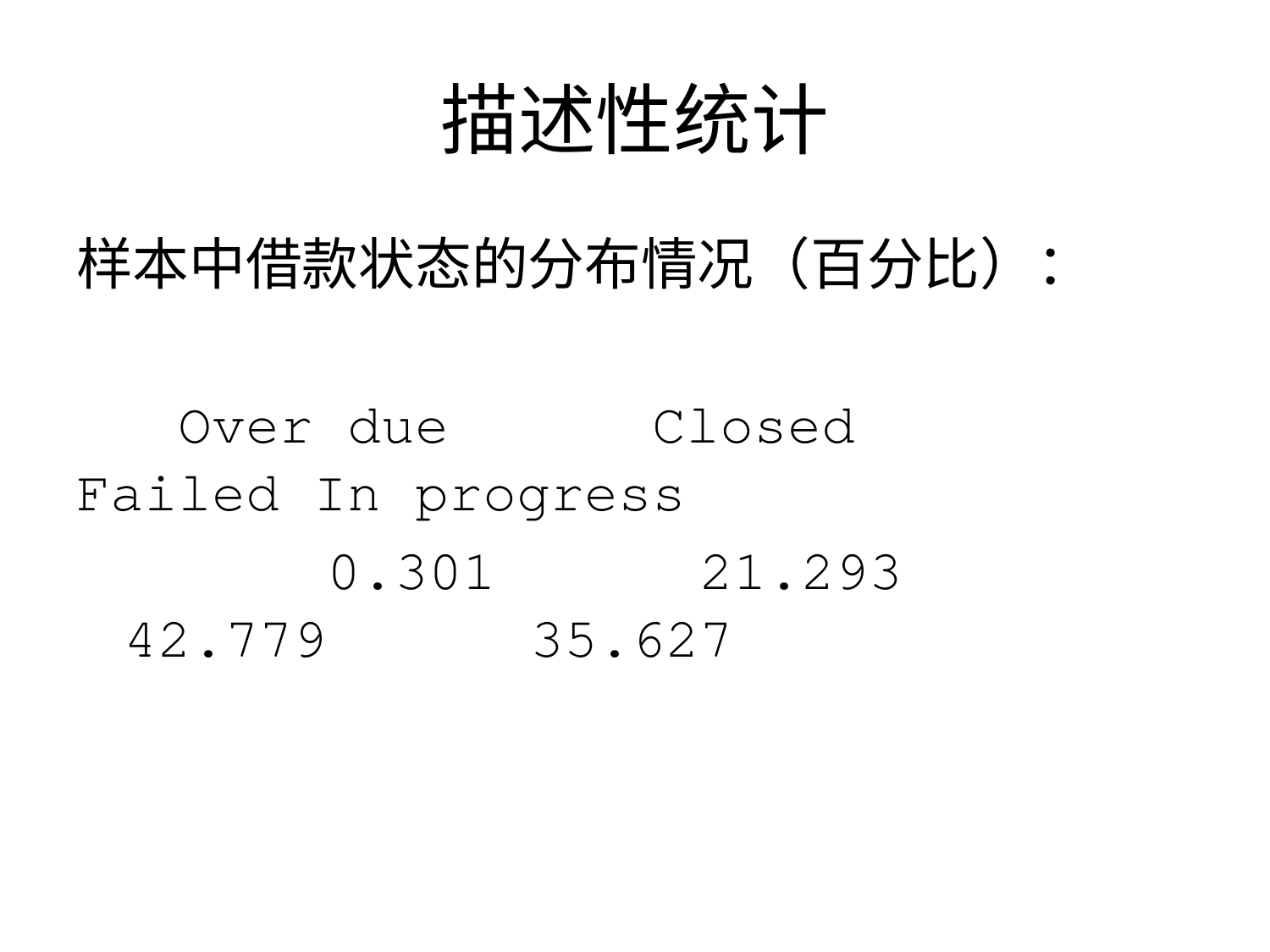

# 描述性统计
样本中借款状态的分布情况（百分比）：

   Over due      Closed      Failed In progress
      0.301      21.293      42.779      35.627